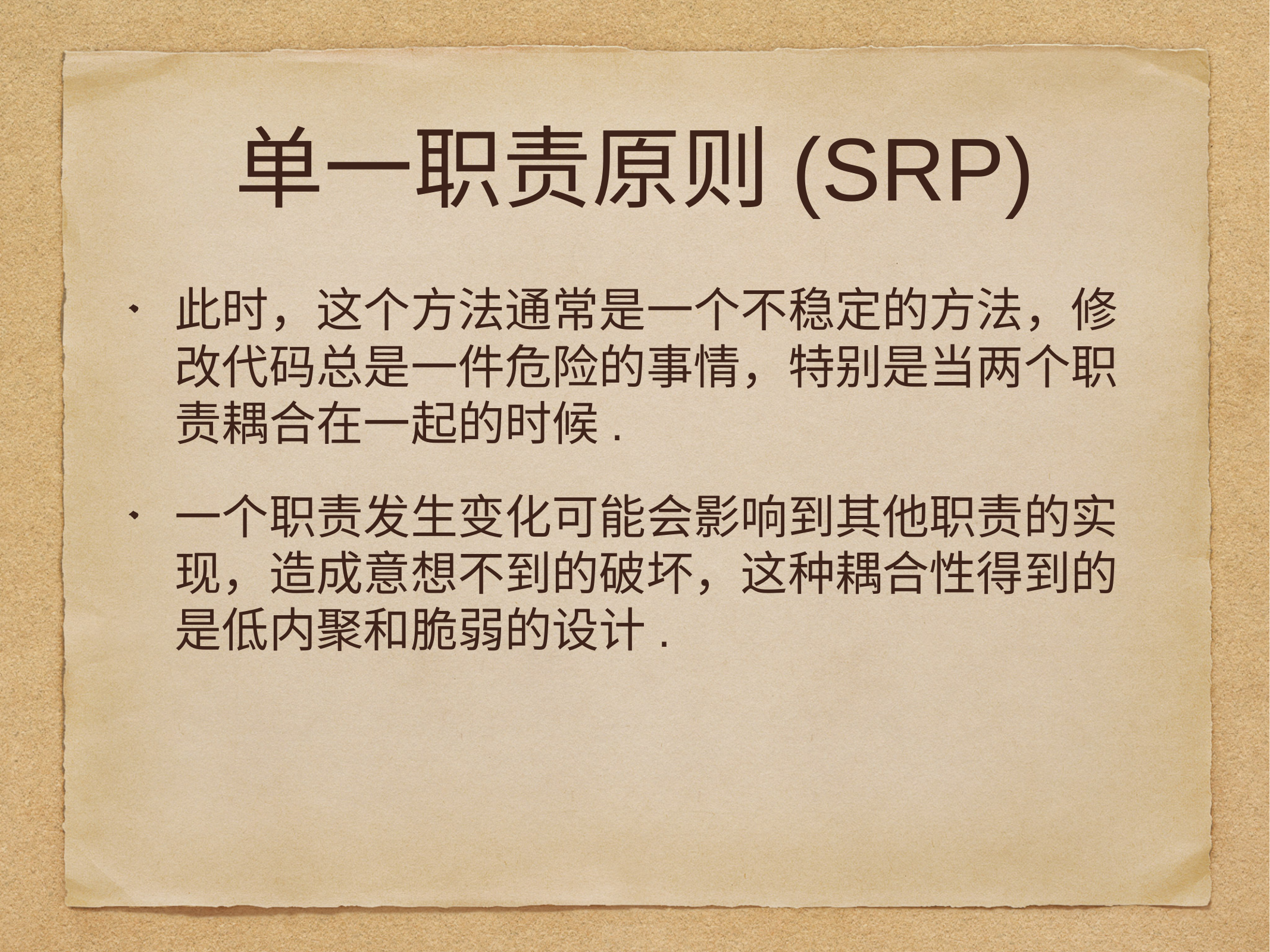

# 单一职责原则(SRP)
此时，这个方法通常是一个不稳定的方法，修改代码总是一件危险的事情，特别是当两个职责耦合在一起的时候.
一个职责发生变化可能会影响到其他职责的实现，造成意想不到的破坏，这种耦合性得到的是低内聚和脆弱的设计.